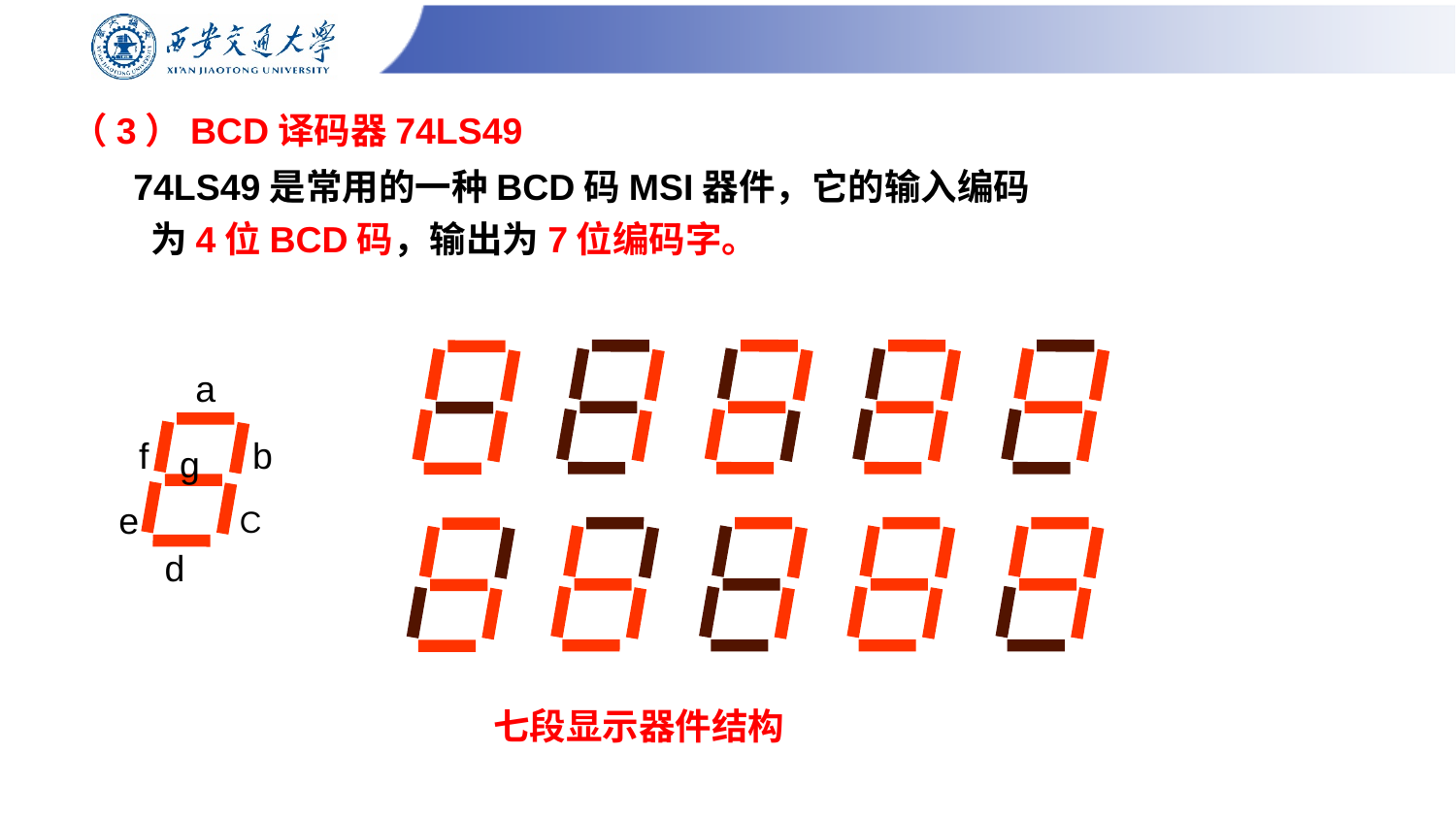

# （3）BCD译码器74LS49
 74LS49是常用的一种BCD码MSI器件，它的输入编码为4位BCD码，输出为7位编码字。

a

f
b
g

e
C
d

 七段显示器件结构